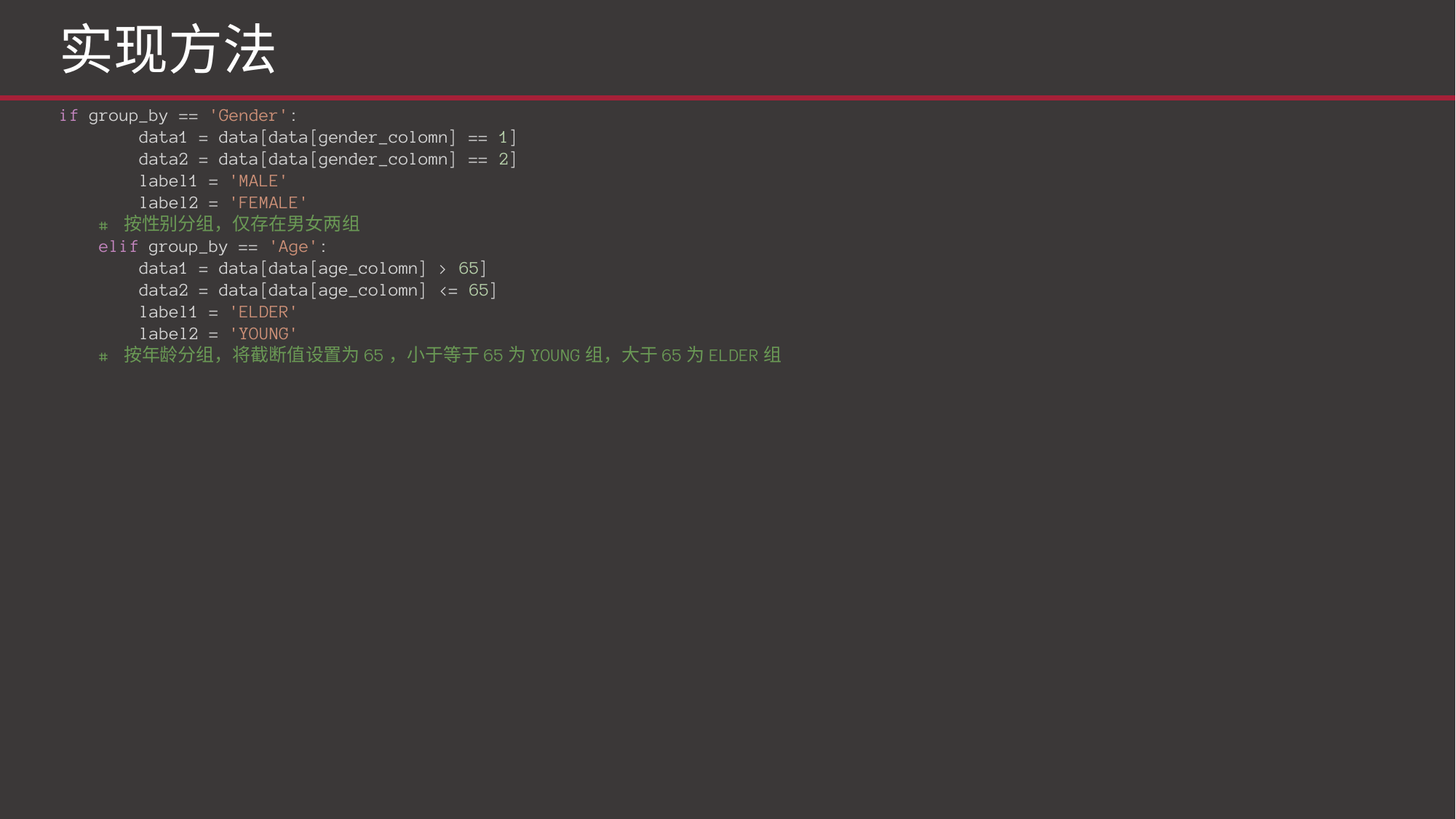

实现方法
if group_by == 'Gender':
        data1 = data[data[gender_colomn] == 1]
        data2 = data[data[gender_colomn] == 2]
        label1 = 'MALE'
        label2 = 'FEMALE'
    # 按性别分组，仅存在男女两组
    elif group_by == 'Age':
        data1 = data[data[age_colomn] > 65]
        data2 = data[data[age_colomn] <= 65]
        label1 = 'ELDER'
        label2 = 'YOUNG'
    # 按年龄分组，将截断值设置为65，小于等于65为YOUNG组，大于65为ELDER组